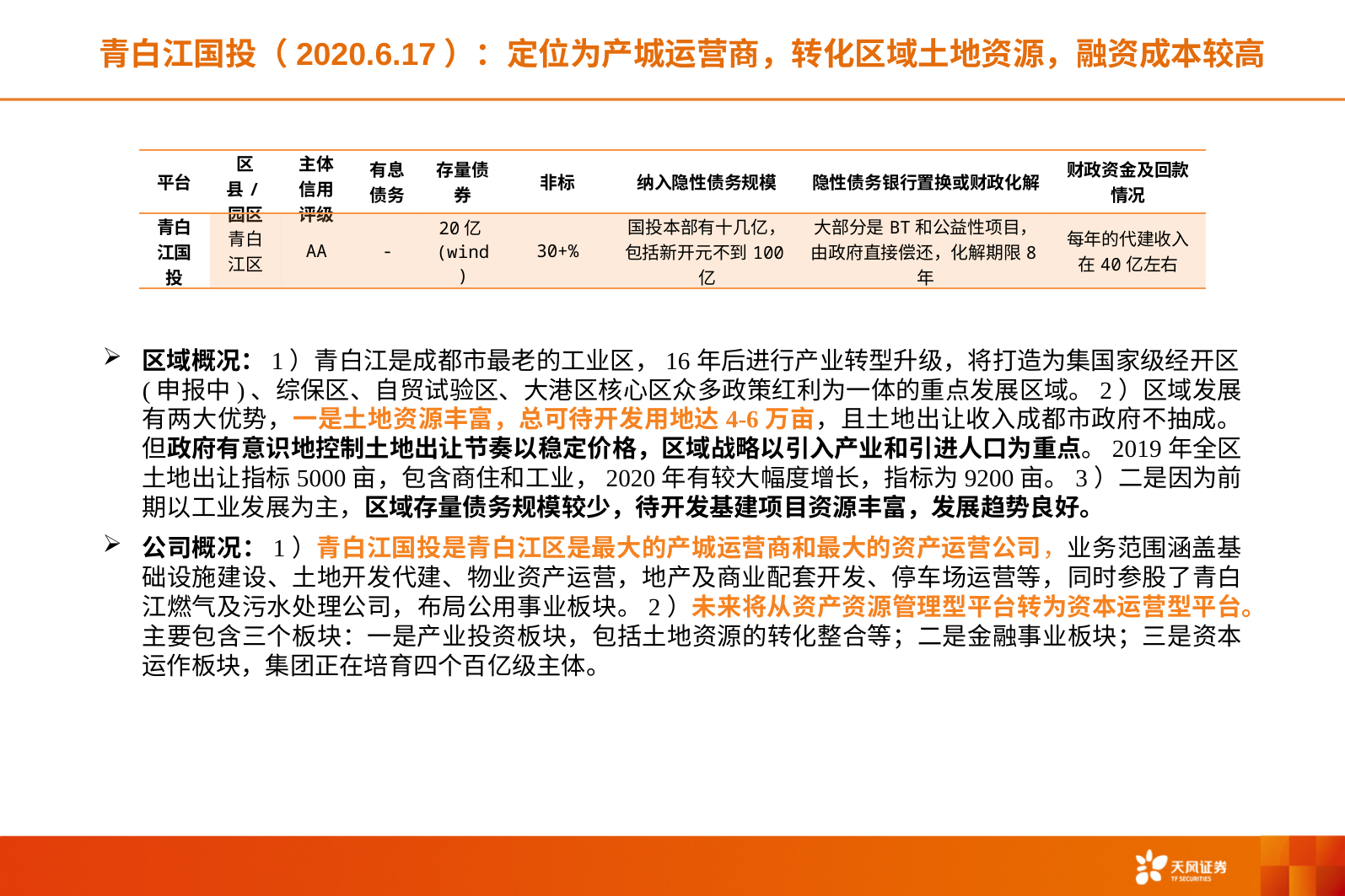

青白江国投（2020.6.17）：定位为产城运营商，转化区域土地资源，融资成本较高
| 平台 | 区县/园区 | 主体信用评级 | 有息债务 | 存量债券 | 非标 | 纳入隐性债务规模 | 隐性债务银行置换或财政化解 | 财政资金及回款情况 |
| --- | --- | --- | --- | --- | --- | --- | --- | --- |
| 青白江国投 | 青白江区 | AA | - | 20亿(wind) | 30+% | 国投本部有十几亿，包括新开元不到100亿 | 大部分是BT和公益性项目，由政府直接偿还，化解期限8年 | 每年的代建收入在40亿左右 |
区域概况：1）青白江是成都市最老的工业区，16年后进行产业转型升级，将打造为集国家级经开区(申报中)、综保区、自贸试验区、大港区核心区众多政策红利为一体的重点发展区域。2）区域发展有两大优势，一是土地资源丰富，总可待开发用地达4-6万亩，且土地出让收入成都市政府不抽成。但政府有意识地控制土地出让节奏以稳定价格，区域战略以引入产业和引进人口为重点。2019年全区土地出让指标5000亩，包含商住和工业，2020年有较大幅度增长，指标为9200亩。3）二是因为前期以工业发展为主，区域存量债务规模较少，待开发基建项目资源丰富，发展趋势良好。
公司概况：1）青白江国投是青白江区是最大的产城运营商和最大的资产运营公司，业务范围涵盖基础设施建设、土地开发代建、物业资产运营，地产及商业配套开发、停车场运营等，同时参股了青白江燃气及污水处理公司，布局公用事业板块。2）未来将从资产资源管理型平台转为资本运营型平台。主要包含三个板块：一是产业投资板块，包括土地资源的转化整合等；二是金融事业板块；三是资本运作板块，集团正在培育四个百亿级主体。
26